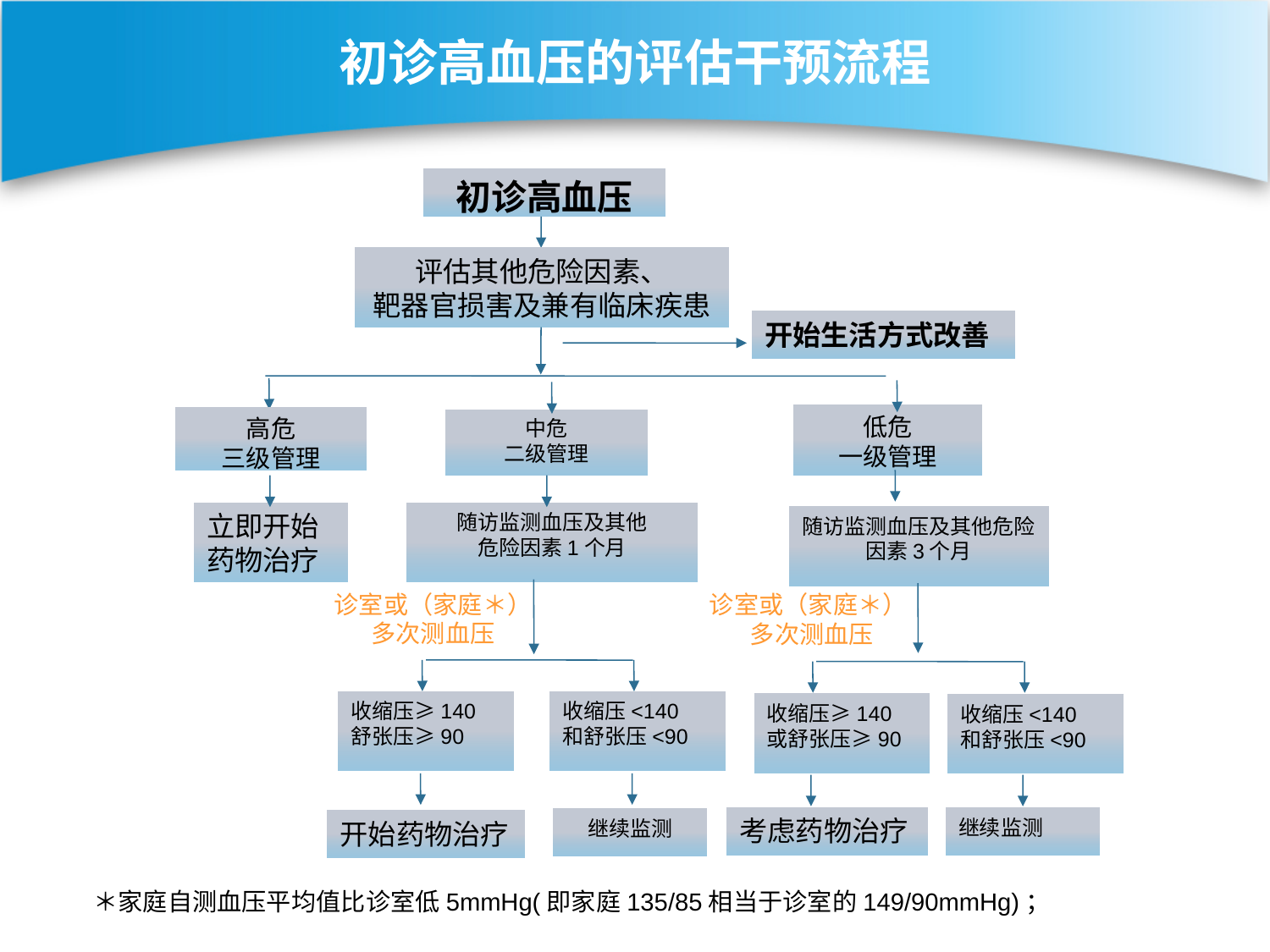

# 初诊高血压的评估干预流程

初诊高血压

评估其他危险因素、
靶器官损害及兼有临床疾患
开始生活方式改善

低危
一级管理
高危
三级管理
中危
二级管理

立即开始
药物治疗
随访监测血压及其他
危险因素1个月
随访监测血压及其他危险因素3个月

诊室或（家庭＊）
多次测血压
诊室或（家庭＊）
多次测血压

收缩压≥140
舒张压≥90
收缩压<140
和舒张压<90
收缩压≥140
或舒张压≥90
收缩压<140
和舒张压<90

考虑药物治疗
继续监测
继续监测
开始药物治疗
＊家庭自测血压平均值比诊室低5mmHg(即家庭135/85相当于诊室的149/90mmHg)；